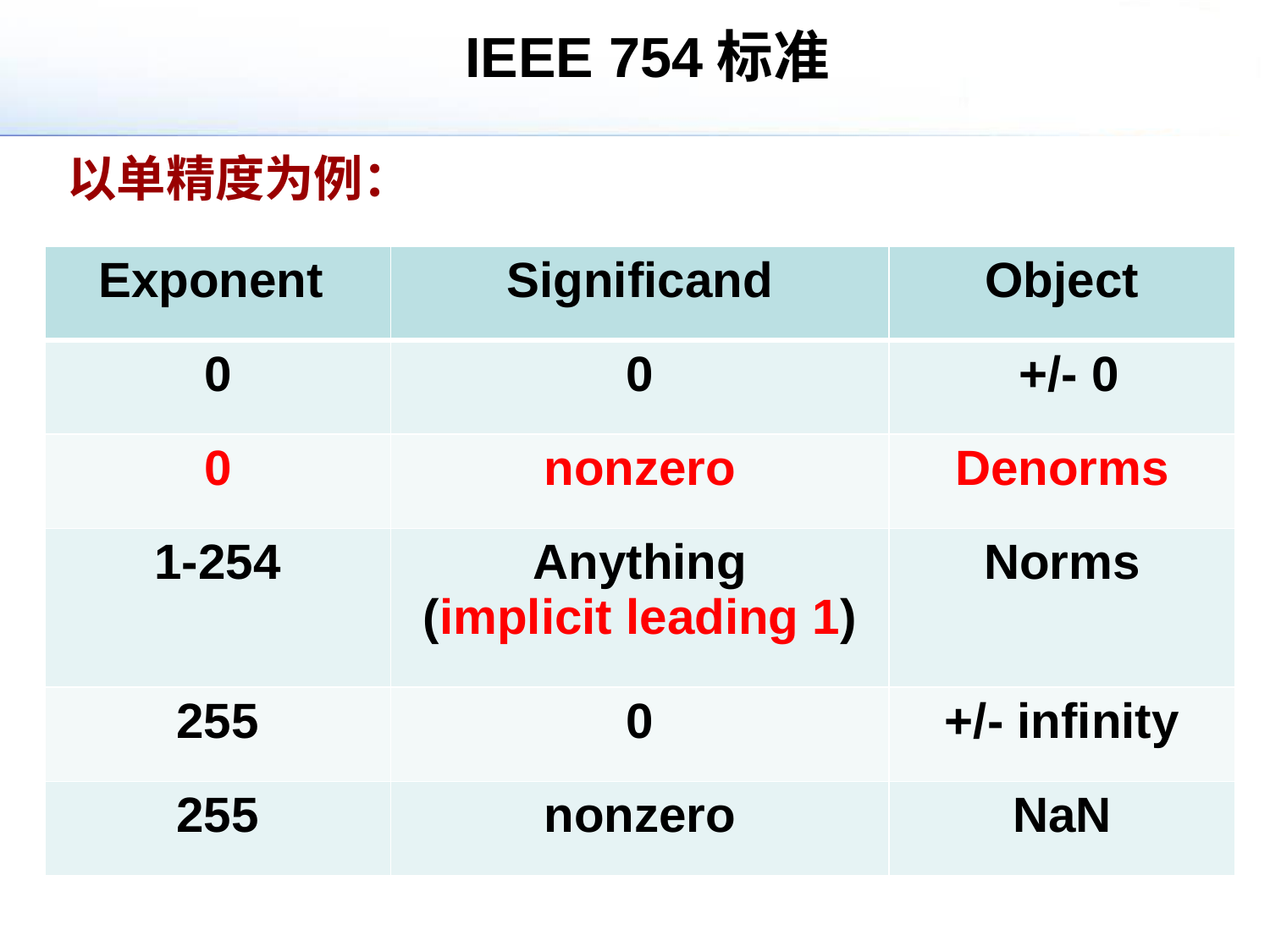

IEEE 754标准
以单精度为例：
| Exponent | Significand | Object |
| --- | --- | --- |
| 0 | 0 | +/- 0 |
| 0 | nonzero | Denorms |
| 1-254 | Anything (implicit leading 1) | Norms |
| 255 | 0 | +/- infinity |
| 255 | nonzero | NaN |